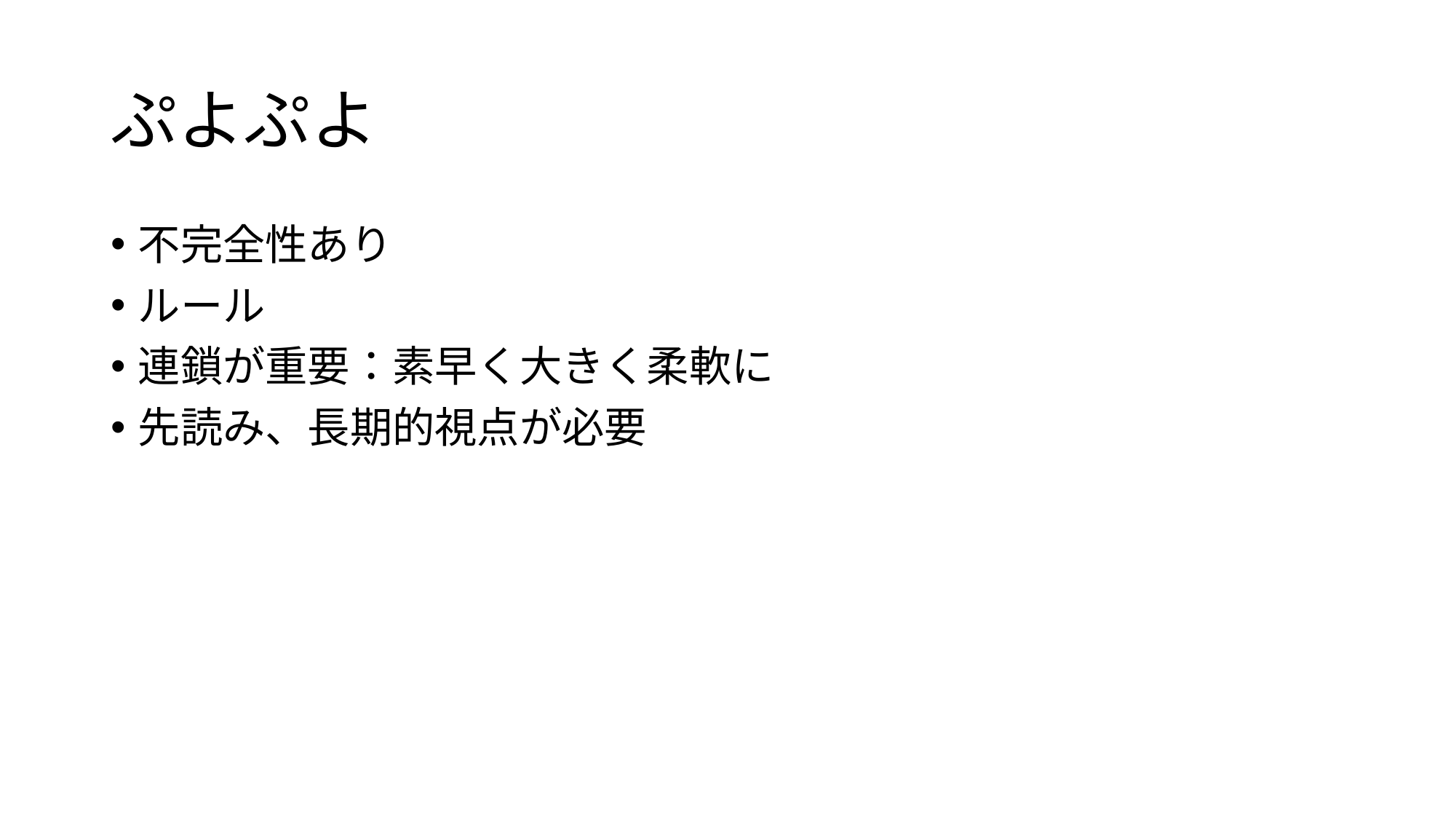

# ぷよぷよ
不完全性あり
ルール
連鎖が重要：素早く大きく柔軟に
先読み、長期的視点が必要